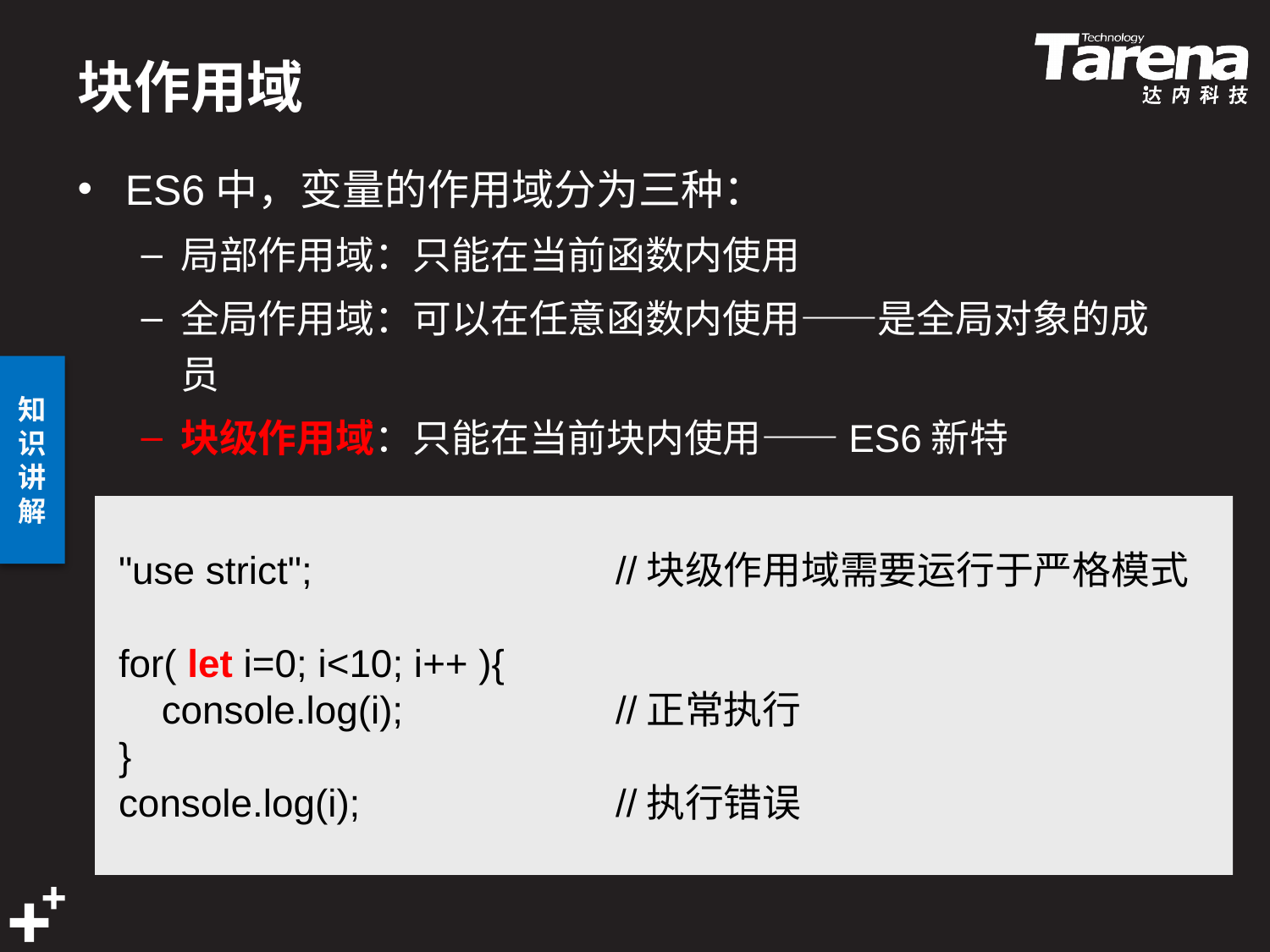

# 块作用域
ES6中，变量的作用域分为三种：
局部作用域：只能在当前函数内使用
全局作用域：可以在任意函数内使用——是全局对象的成员
块级作用域：只能在当前块内使用——ES6新特
 "use strict";			//块级作用域需要运行于严格模式

 for( let i=0; i<10; i++ ){
     console.log(i);		//正常执行
 }
 console.log(i); 		//执行错误